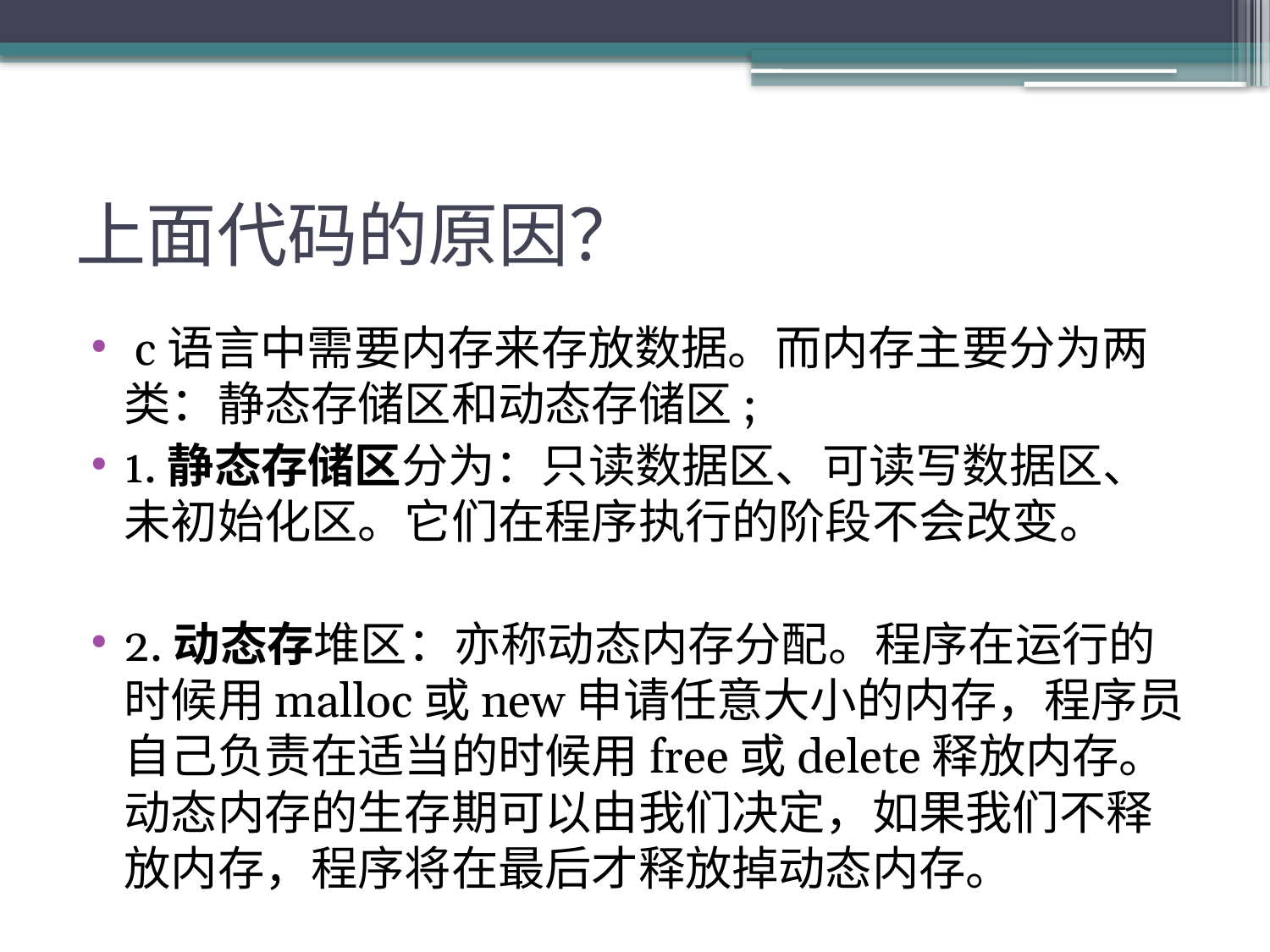

# 上面代码的原因？
 c语言中需要内存来存放数据。而内存主要分为两类：静态存储区和动态存储区;
1.静态存储区分为：只读数据区、可读写数据区、未初始化区。它们在程序执行的阶段不会改变。

2.动态存堆区：亦称动态内存分配。程序在运行的时候用malloc或new申请任意大小的内存，程序员自己负责在适当的时候用free或delete释放内存。动态内存的生存期可以由我们决定，如果我们不释放内存，程序将在最后才释放掉动态内存。